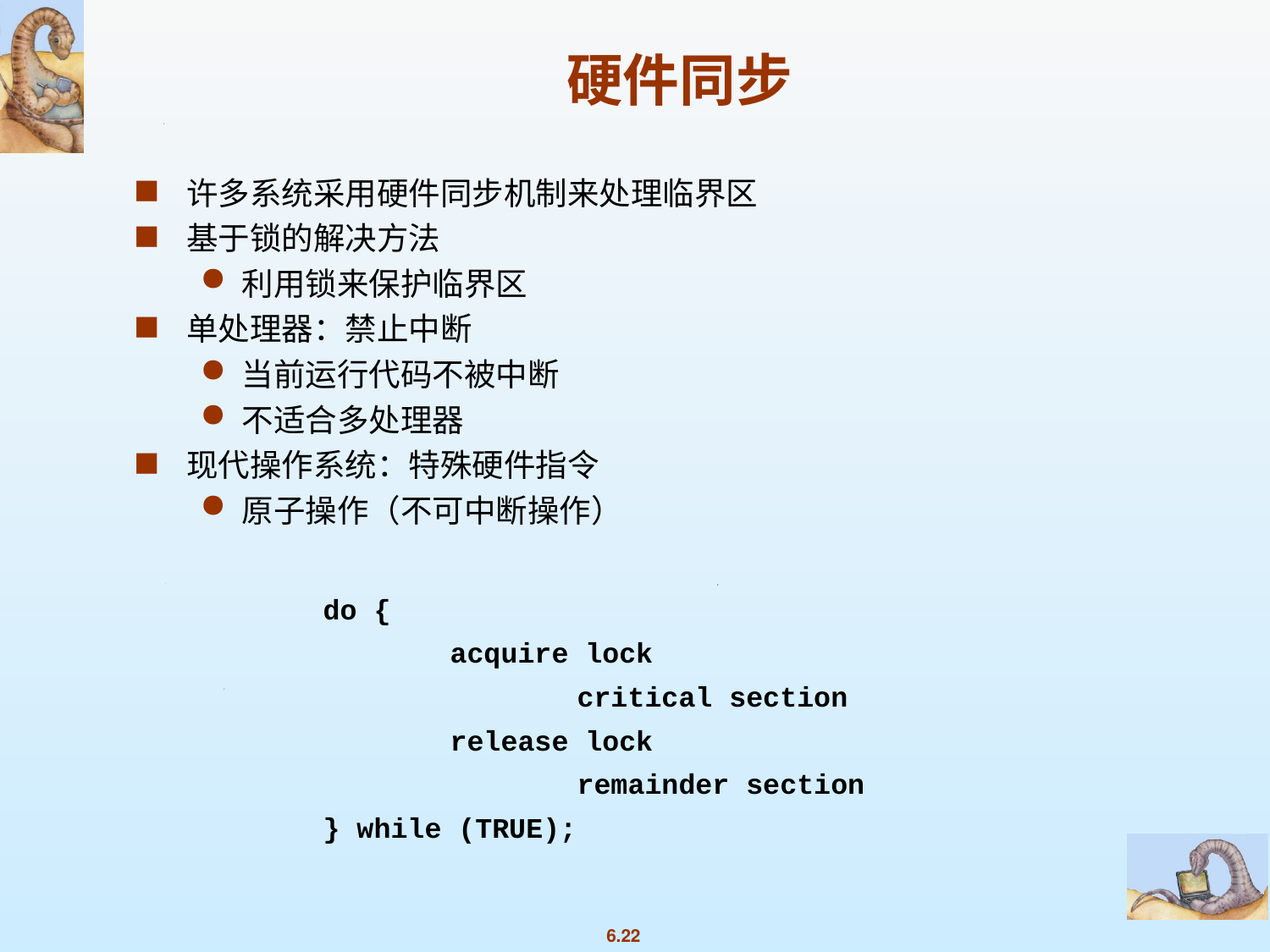

硬件同步
许多系统采用硬件同步机制来处理临界区
基于锁的解决方法
利用锁来保护临界区
单处理器：禁止中断
当前运行代码不被中断
不适合多处理器
现代操作系统：特殊硬件指令
原子操作（不可中断操作）
	do {
		acquire lock
			critical section
		release lock
			remainder section
	} while (TRUE);